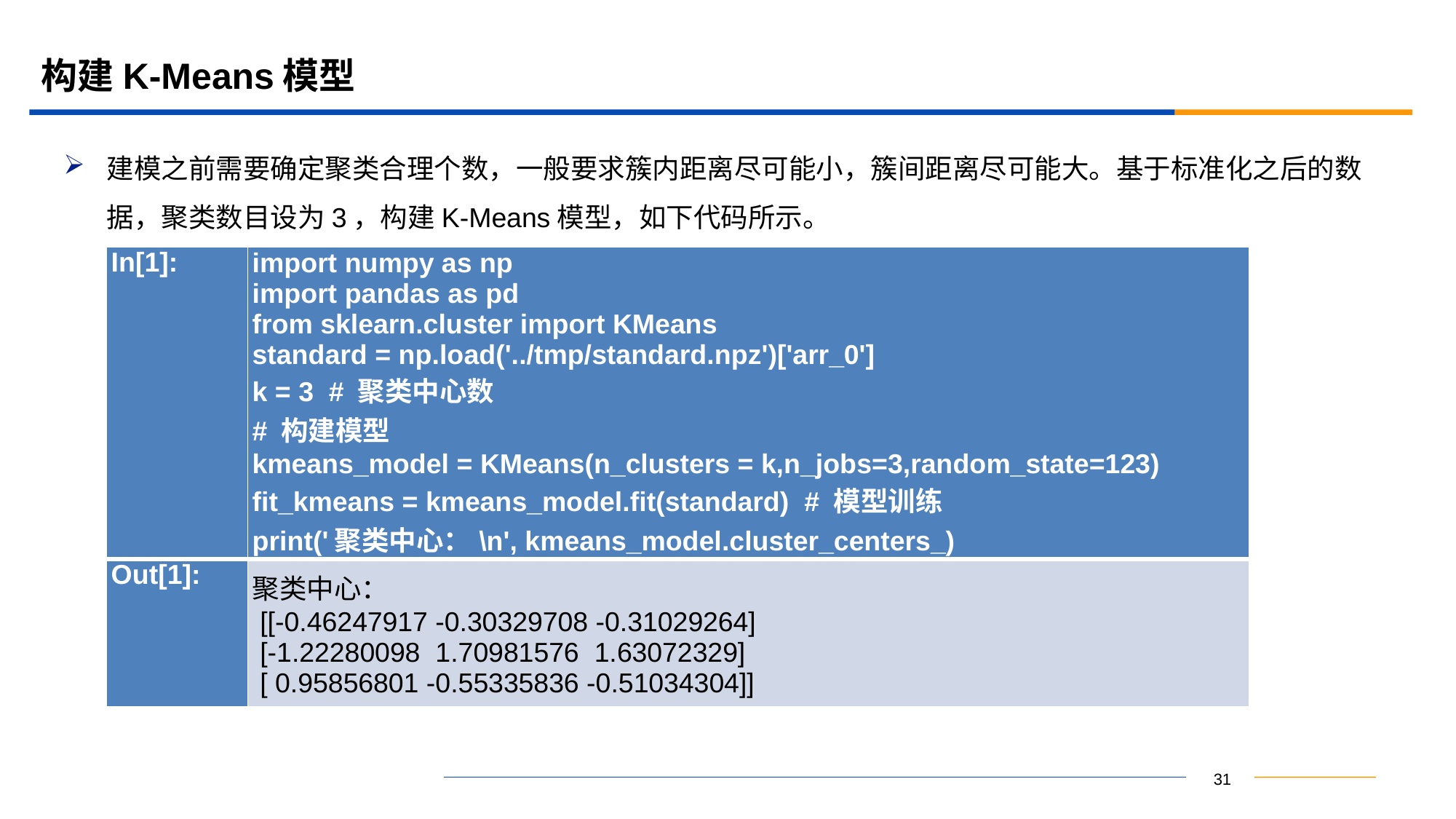

# 构建K-Means模型
建模之前需要确定聚类合理个数，一般要求簇内距离尽可能小，簇间距离尽可能大。基于标准化之后的数据，聚类数目设为3，构建K-Means模型，如下代码所示。
| In[1]: | import numpy as np import pandas as pd from sklearn.cluster import KMeans standard = np.load('../tmp/standard.npz')['arr\_0'] k = 3 # 聚类中心数 # 构建模型 kmeans\_model = KMeans(n\_clusters = k,n\_jobs=3,random\_state=123) fit\_kmeans = kmeans\_model.fit(standard) # 模型训练 print('聚类中心：\n', kmeans\_model.cluster\_centers\_) |
| --- | --- |
| Out[1]: | 聚类中心： [[-0.46247917 -0.30329708 -0.31029264] [-1.22280098 1.70981576 1.63072329] [ 0.95856801 -0.55335836 -0.51034304]] |